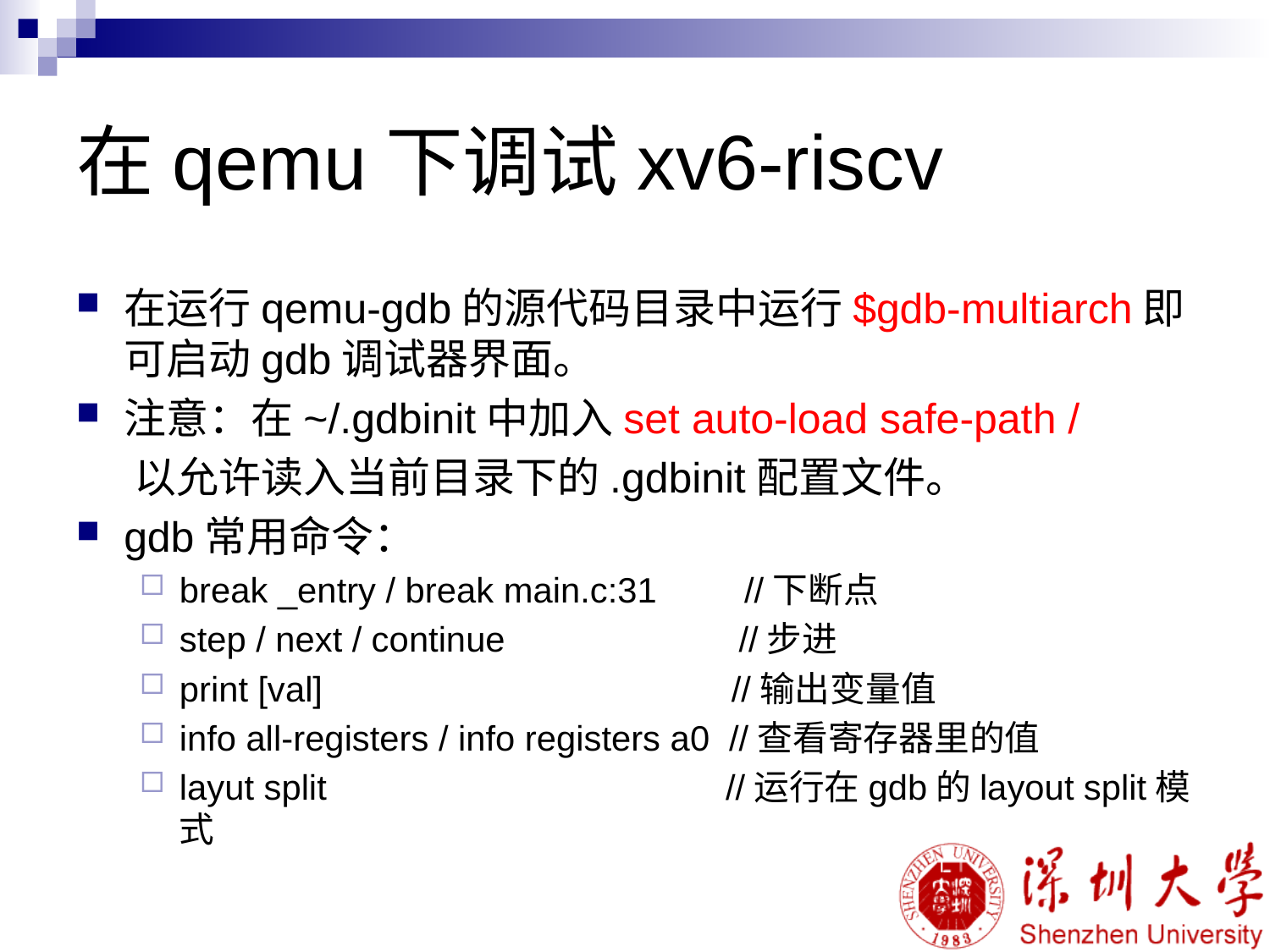

# 在qemu下调试xv6-riscv
在运行qemu-gdb的源代码目录中运行$gdb-multiarch即可启动gdb调试器界面。
注意：在~/.gdbinit中加入set auto-load safe-path /
     以允许读入当前目录下的.gdbinit配置文件。
gdb常用命令：
break _entry / break main.c:31         //下断点
step / next / continue                        //步进
print [val]                                          //输出变量值
info all-registers / info registers a0  //查看寄存器里的值
layut split                                         //运行在gdb的layout split模式